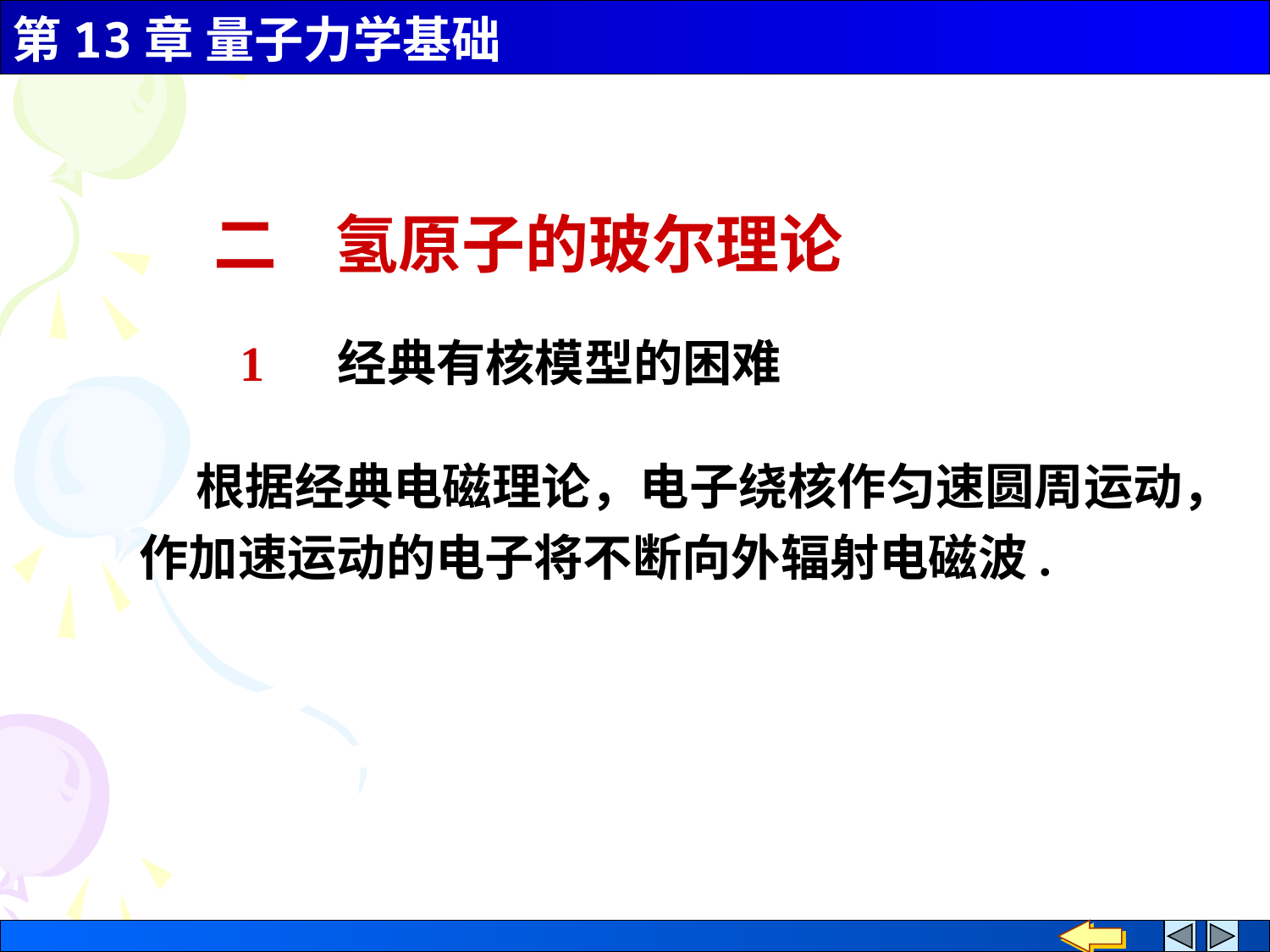

二    氢原子的玻尔理论
   1     经典有核模型的困难
    根据经典电磁理论，电子绕核作匀速圆周运动，作加速运动的电子将不断向外辐射电磁波.

63